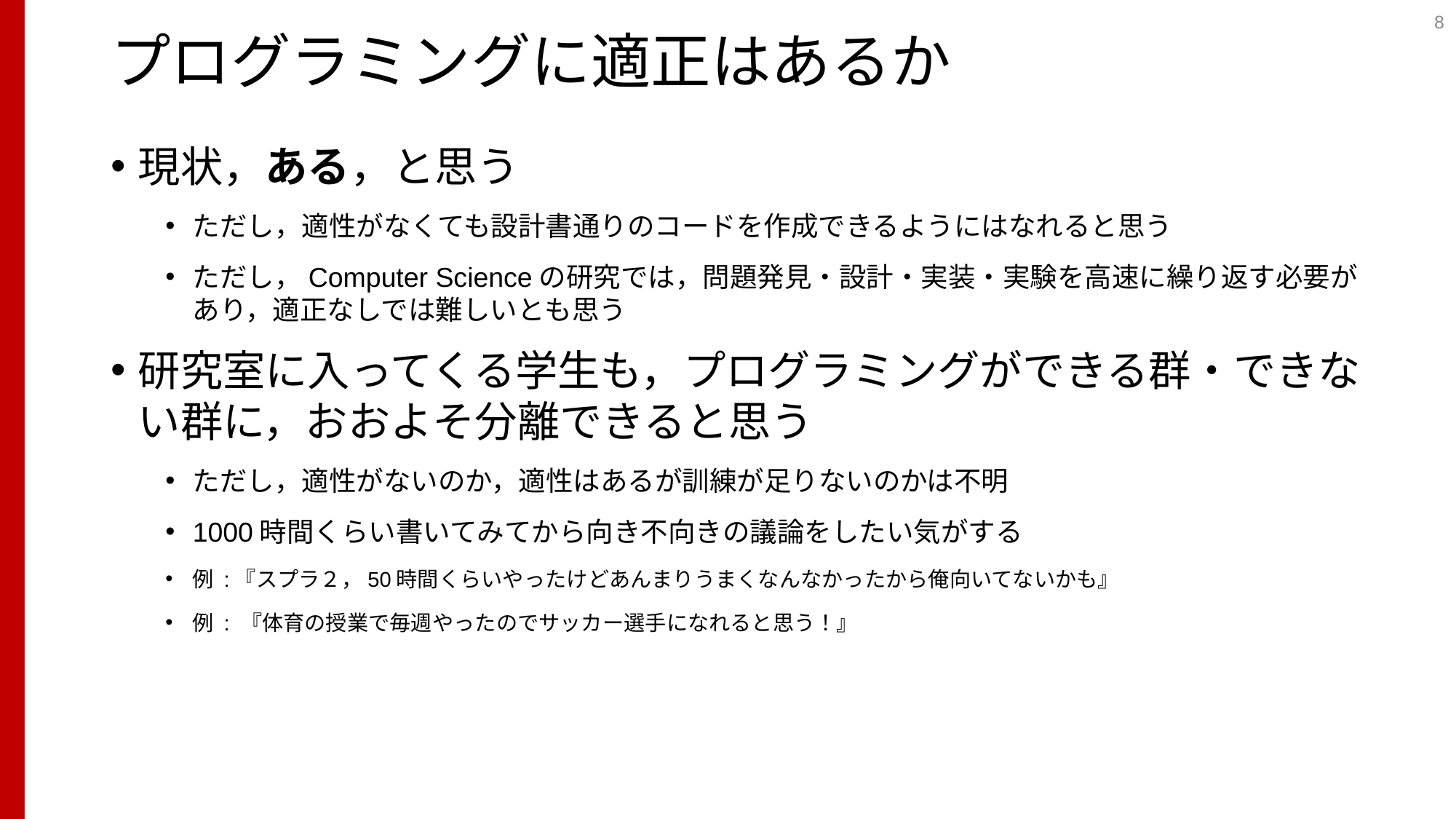

8
# プログラミングに適正はあるか
現状，ある，と思う
ただし，適性がなくても設計書通りのコードを作成できるようにはなれると思う
ただし，Computer Scienceの研究では，問題発見・設計・実装・実験を高速に繰り返す必要があり，適正なしでは難しいとも思う
研究室に入ってくる学生も，プログラミングができる群・できない群に，おおよそ分離できると思う
ただし，適性がないのか，適性はあるが訓練が足りないのかは不明
1000時間くらい書いてみてから向き不向きの議論をしたい気がする
例 :『スプラ２，50時間くらいやったけどあんまりうまくなんなかったから俺向いてないかも』
例 : 『体育の授業で毎週やったのでサッカー選手になれると思う！』